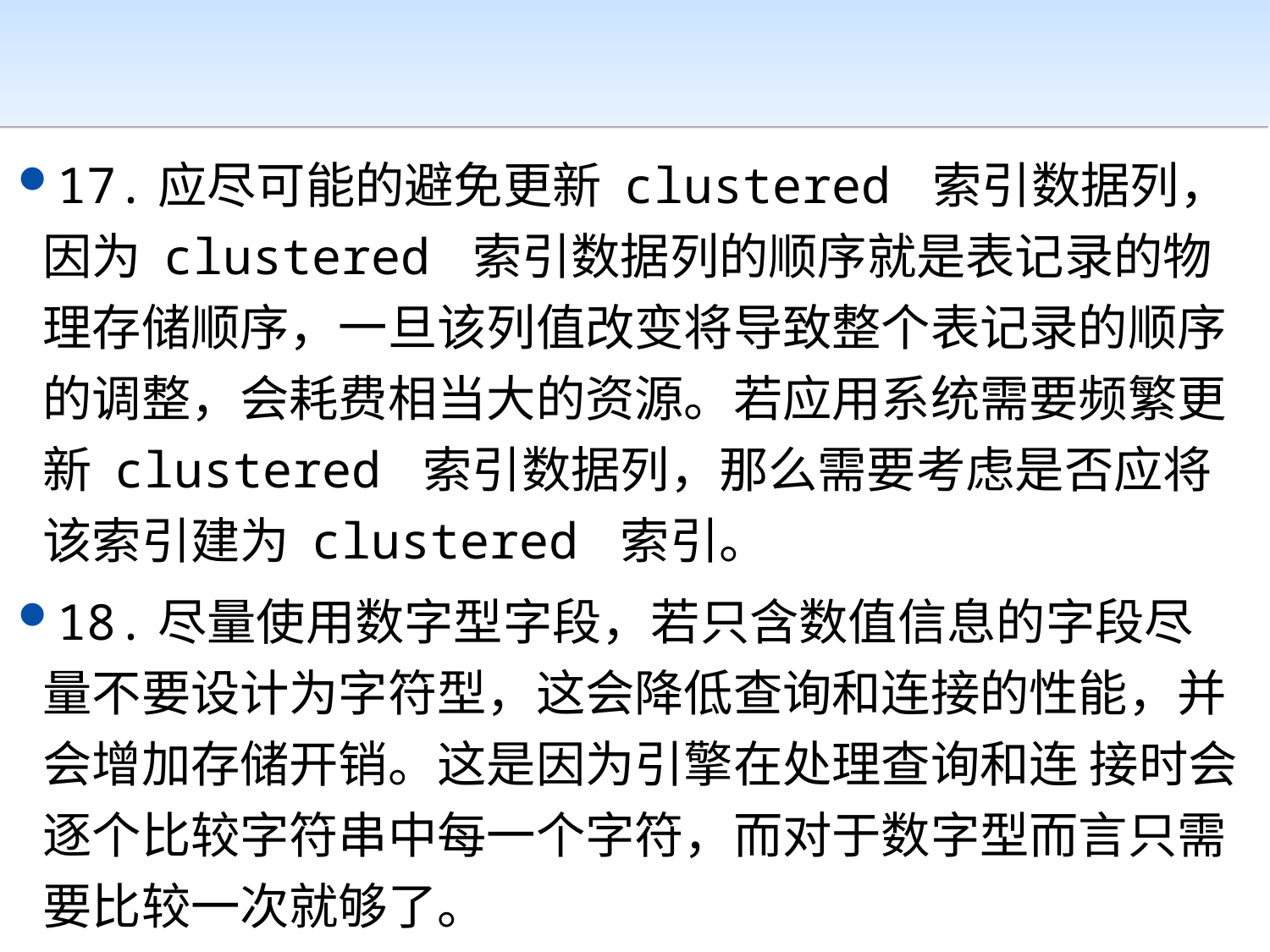

#
17.应尽可能的避免更新 clustered 索引数据列，因为 clustered 索引数据列的顺序就是表记录的物理存储顺序，一旦该列值改变将导致整个表记录的顺序的调整，会耗费相当大的资源。若应用系统需要频繁更新 clustered 索引数据列，那么需要考虑是否应将该索引建为 clustered 索引。
18.尽量使用数字型字段，若只含数值信息的字段尽量不要设计为字符型，这会降低查询和连接的性能，并会增加存储开销。这是因为引擎在处理查询和连 接时会逐个比较字符串中每一个字符，而对于数字型而言只需要比较一次就够了。